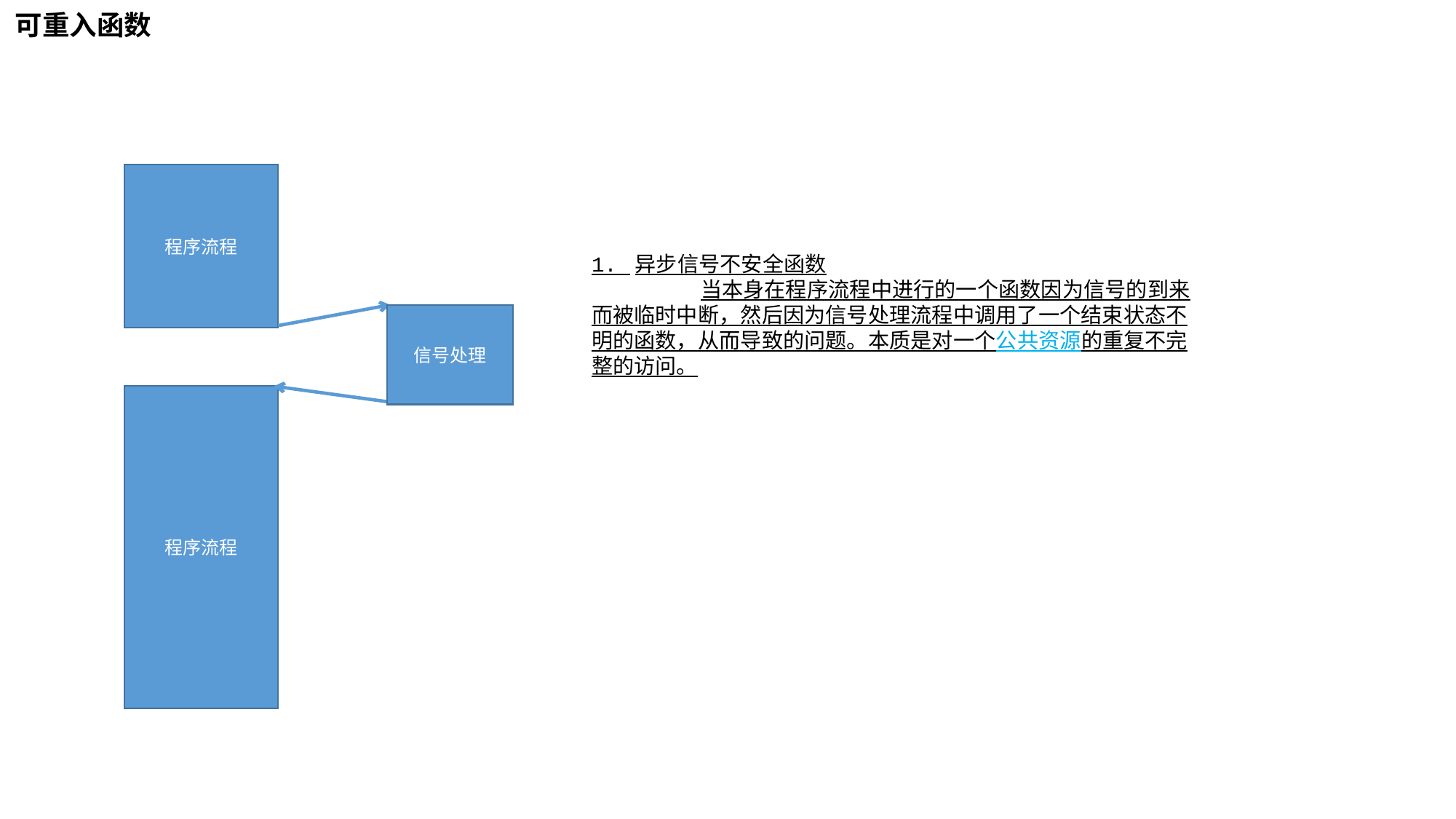

可重入函数
程序流程
1. 异步信号不安全函数
	当本身在程序流程中进行的一个函数因为信号的到来而被临时中断，然后因为信号处理流程中调用了一个结束状态不明的函数，从而导致的问题。本质是对一个公共资源的重复不完整的访问。
信号处理
程序流程